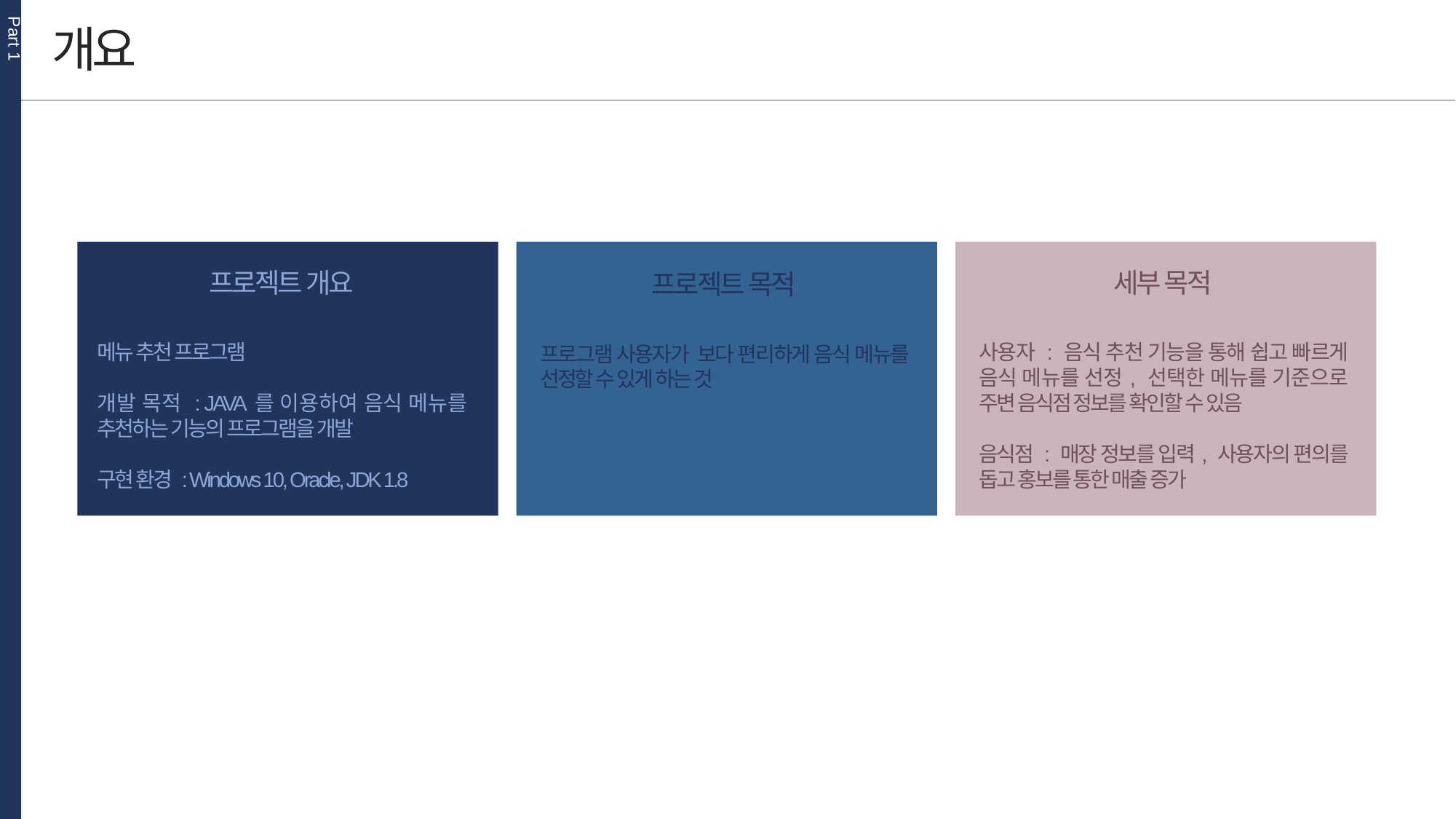

Part 1
개요

프로젝트 개요
세부 목적
프로젝트 목적
메뉴 추천 프로그램

개발 목적 : JAVA를 이용하여 음식 메뉴를 추천하는 기능의 프로그램을 개발

구현 환경 : Windows 10, Oracle, JDK 1.8
사용자 : 음식 추천 기능을 통해 쉽고 빠르게 음식 메뉴를 선정, 선택한 메뉴를 기준으로 주변 음식점 정보를 확인할 수 있음

음식점 : 매장 정보를 입력, 사용자의 편의를 돕고 홍보를 통한 매출 증가
프로그램 사용자가  보다 편리하게 음식 메뉴를 선정할 수 있게 하는 것